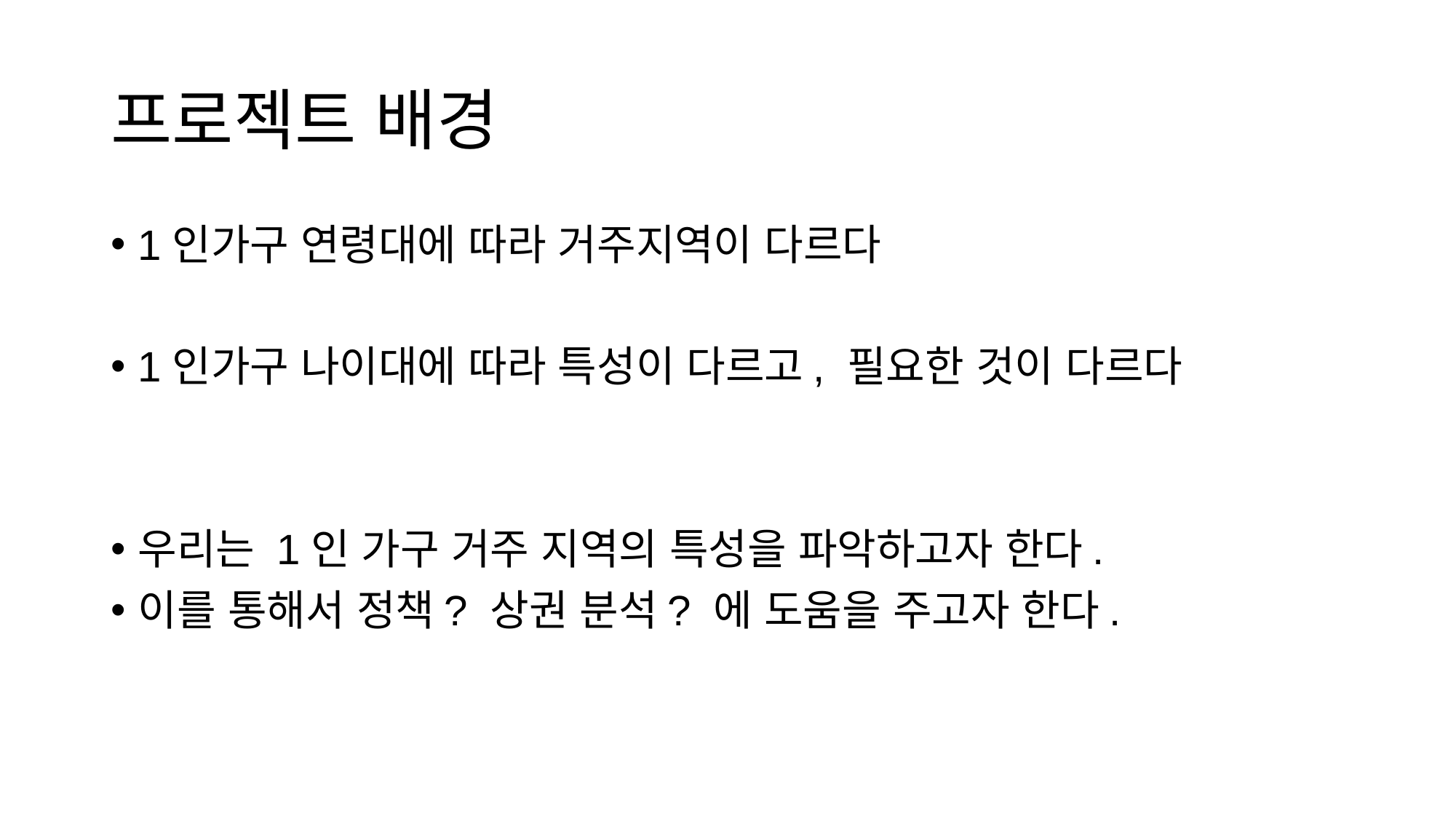

# 프로젝트 배경
1인가구 연령대에 따라 거주지역이 다르다

1인가구 나이대에 따라 특성이 다르고, 필요한 것이 다르다

우리는 1인 가구 거주 지역의 특성을 파악하고자 한다.
이를 통해서 정책? 상권 분석? 에 도움을 주고자 한다.